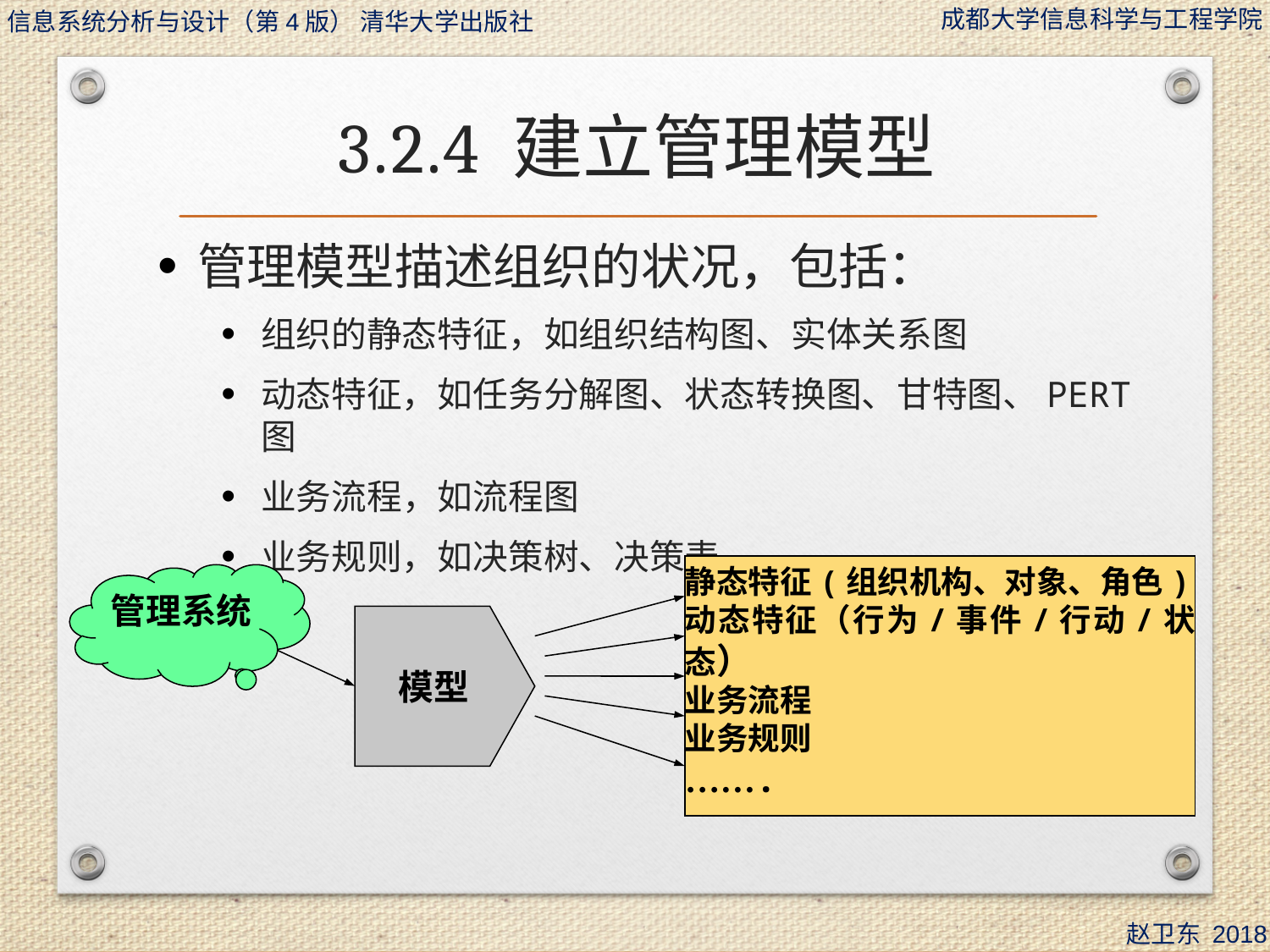

# 3.2.4 建立管理模型
管理模型描述组织的状况，包括：
组织的静态特征，如组织结构图、实体关系图
动态特征，如任务分解图、状态转换图、甘特图、PERT图
业务流程，如流程图
业务规则，如决策树、决策表
静态特征(组织机构、对象、角色)
动态特征（行为/事件/行动/状态）
业务流程
业务规则
…….
管理系统

模型